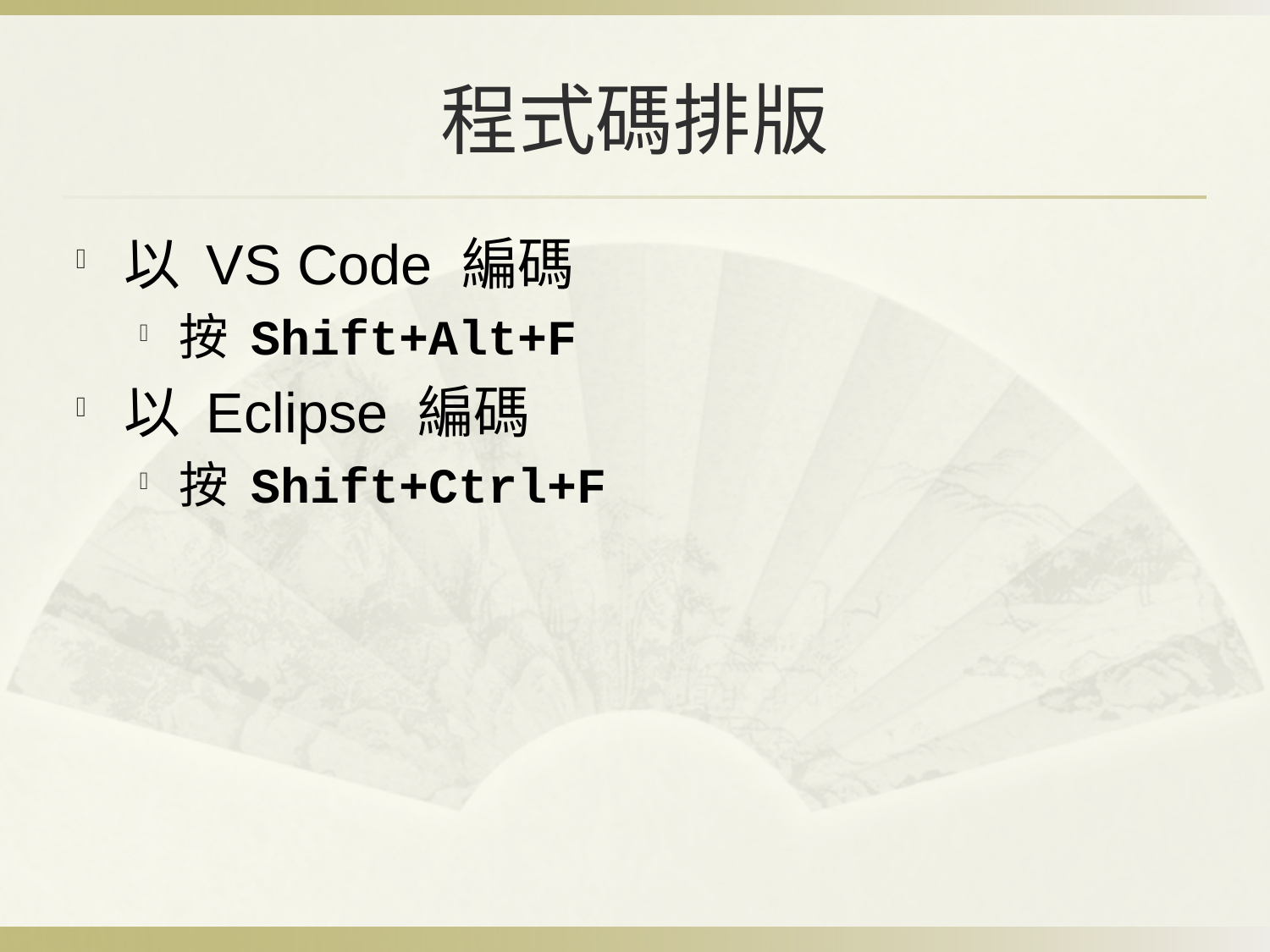

# 程式碼排版
以 VS Code 編碼
按 Shift+Alt+F
以 Eclipse 編碼
按 Shift+Ctrl+F